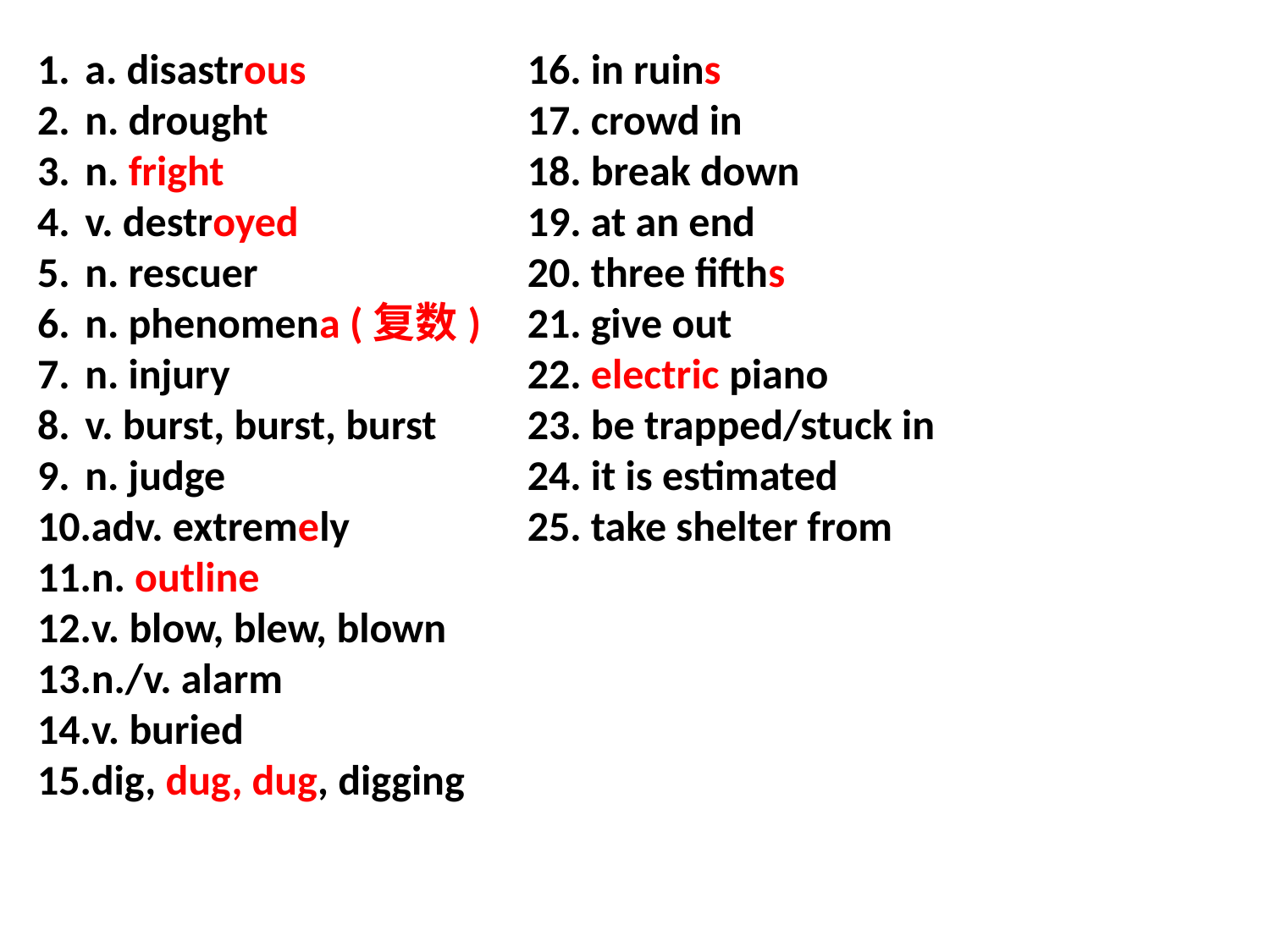

a. disastrous
n. drought
n. fright
v. destroyed
n. rescuer
n. phenomena (复数)
n. injury
v. burst, burst, burst
n. judge
adv. extremely
n. outline
v. blow, blew, blown
n./v. alarm
v. buried
dig, dug, dug, digging
16. in ruins
17. crowd in
18. break down
19. at an end
20. three fifths
21. give out
22. electric piano
23. be trapped/stuck in
24. it is estimated
25. take shelter from